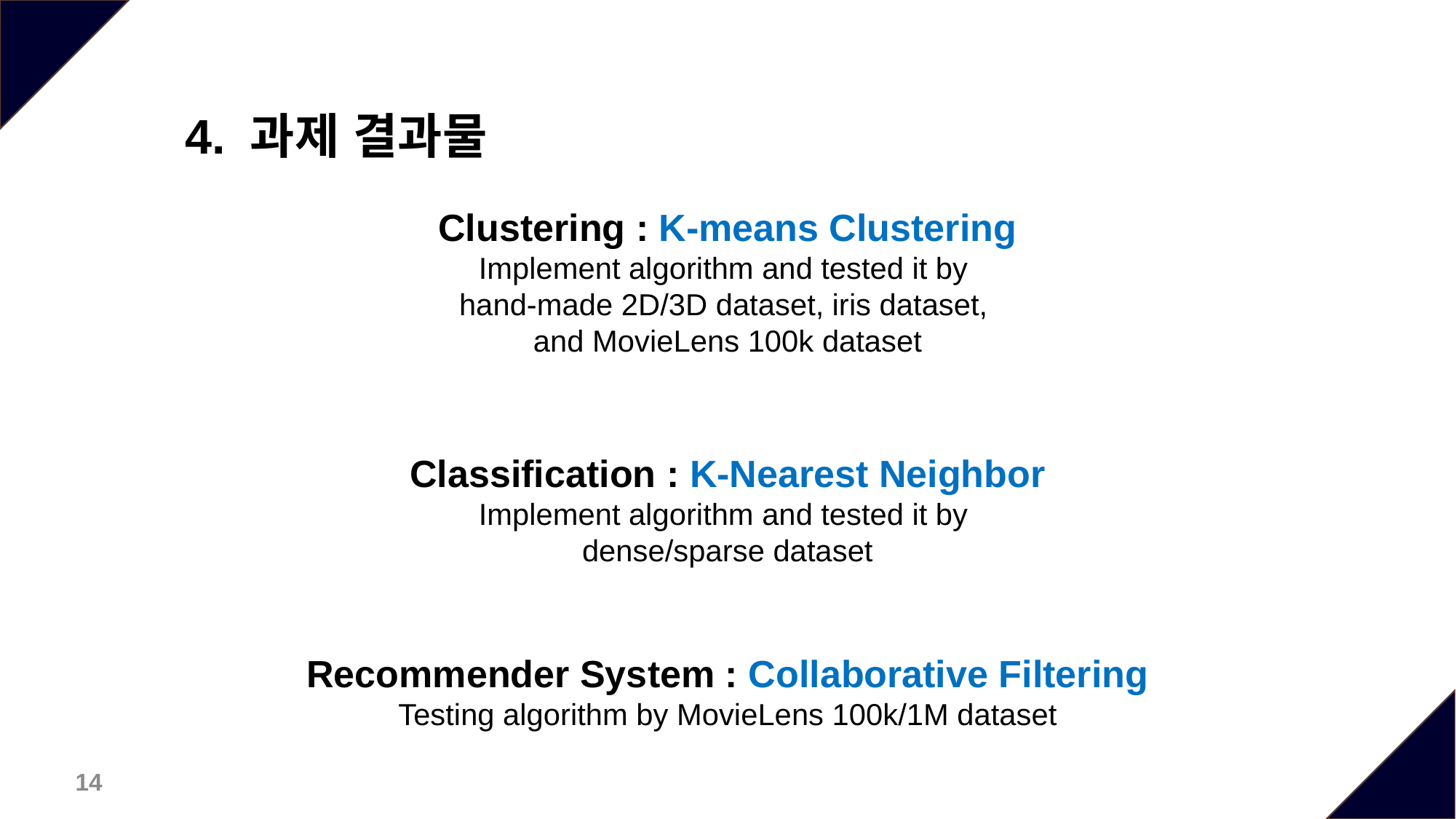

4. 과제 결과물
Clustering : K-means Clustering
Implement algorithm and tested it by
hand-made 2D/3D dataset, iris dataset,
and MovieLens 100k dataset

Classification : K-Nearest Neighbor
Implement algorithm and tested it by
dense/sparse dataset

Recommender System : Collaborative Filtering
Testing algorithm by MovieLens 100k/1M dataset

14